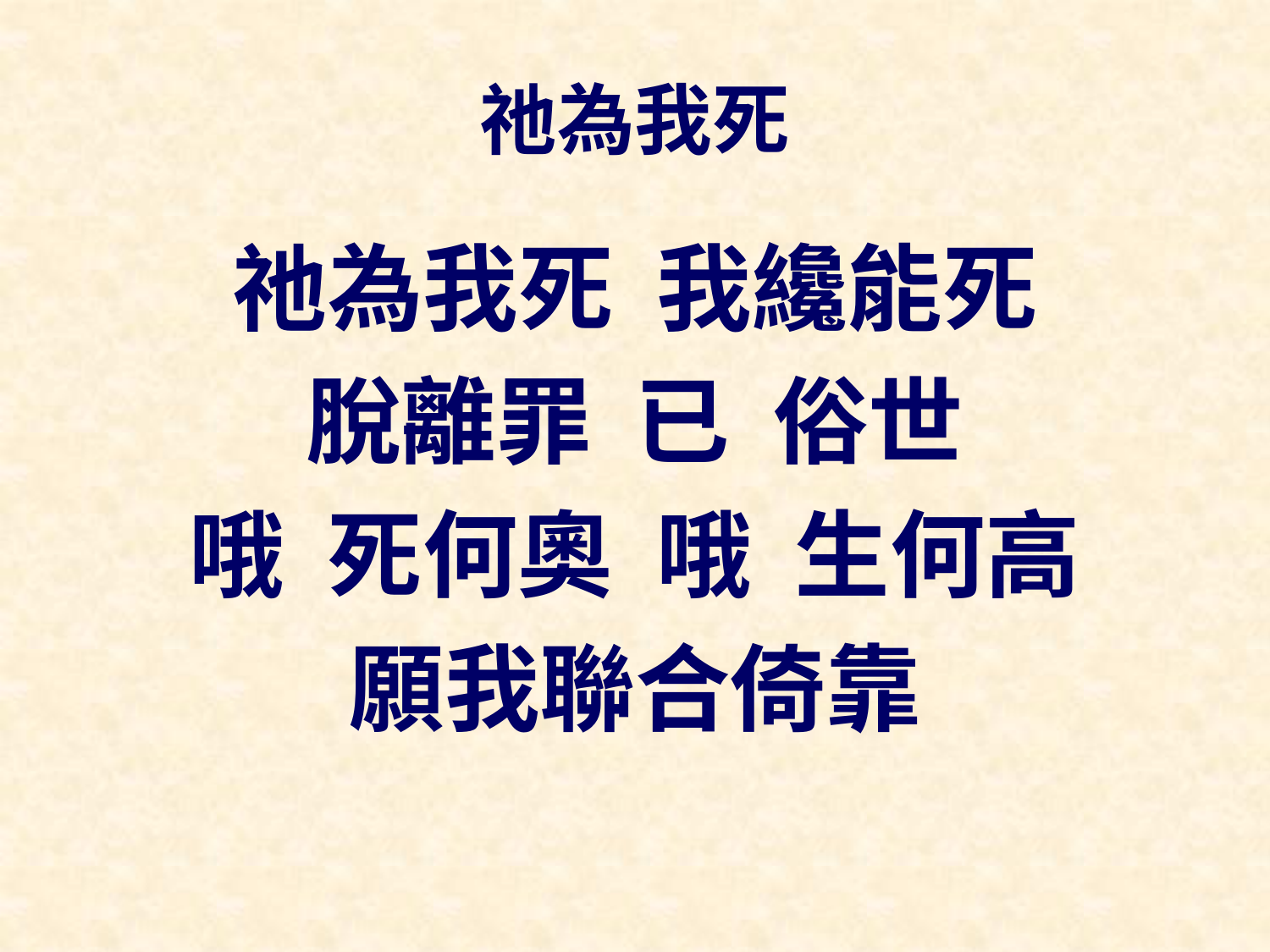

# 祂為我死
祂為我死  我纔能死
脫離罪  已  俗世
哦  死何奧  哦  生何高
願我聯合倚靠